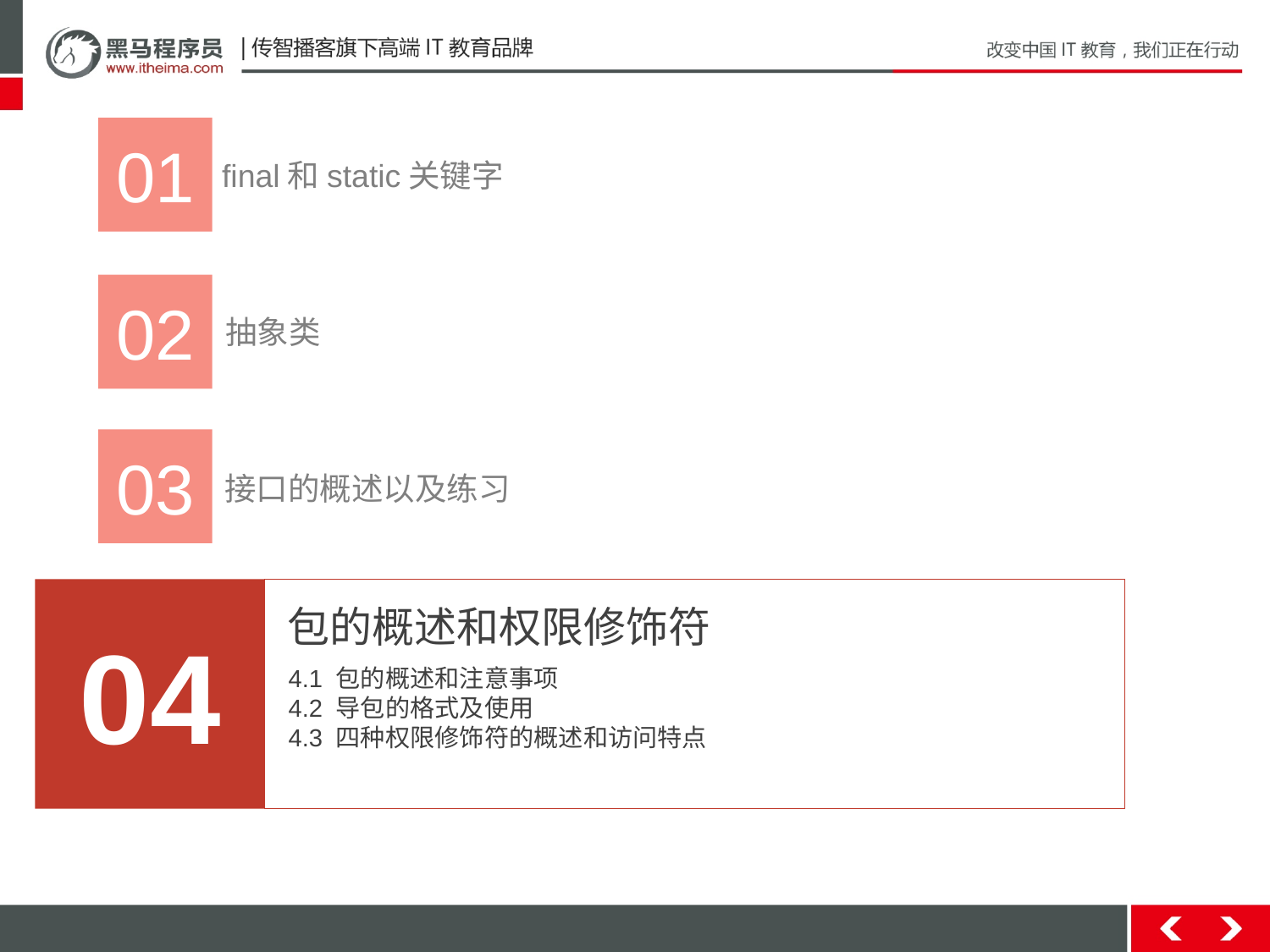

01
final和static关键字
02
抽象类
03
接口的概述以及练习

04

包的概述和权限修饰符

4.1 包的概述和注意事项
4.2 导包的格式及使用
4.3 四种权限修饰符的概述和访问特点